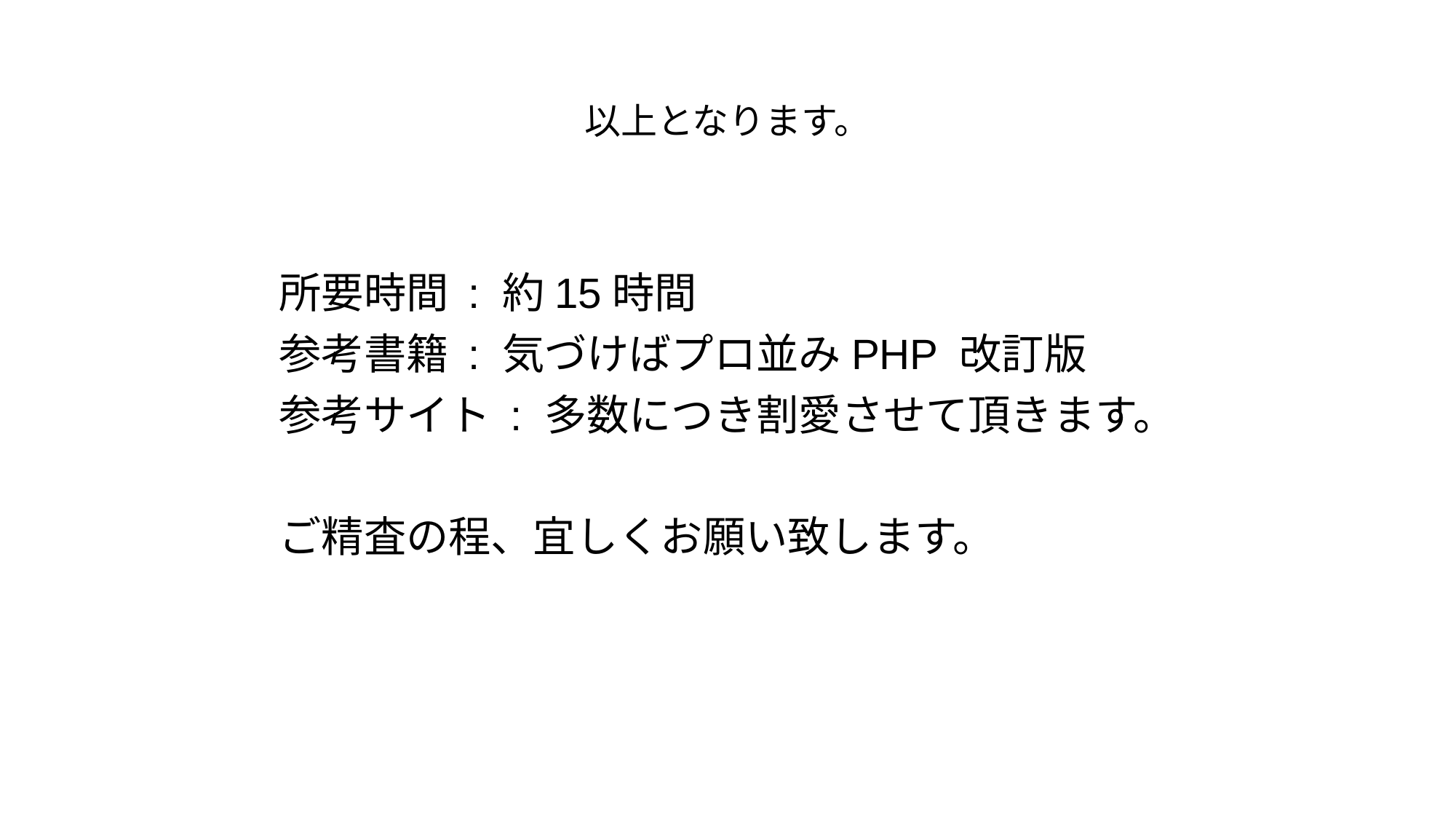

# 以上となります。
所要時間 : 約15時間
参考書籍 : 気づけばプロ並みPHP 改訂版
参考サイト : 多数につき割愛させて頂きます。

ご精査の程、宜しくお願い致します。